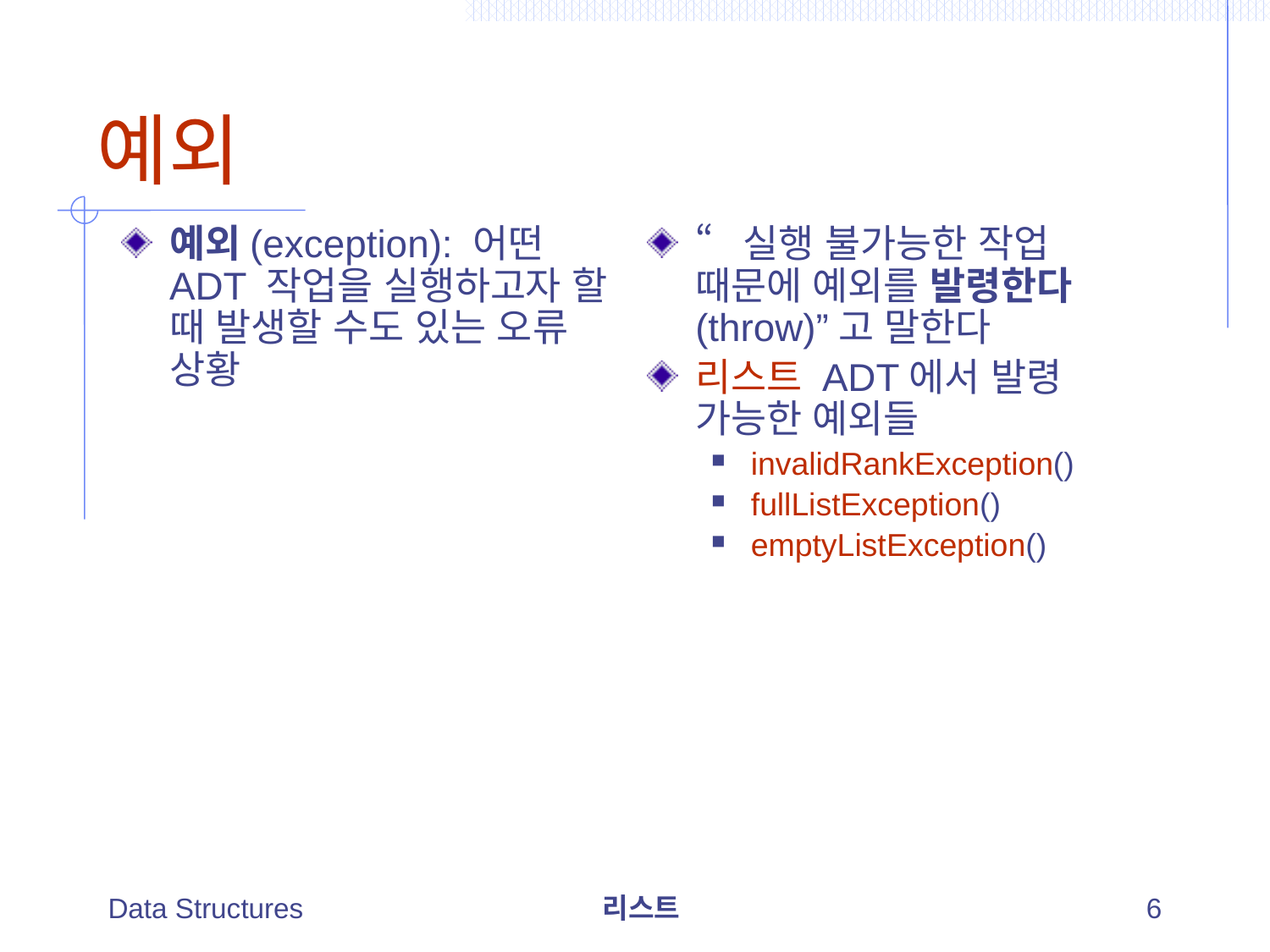

# 예외
“실행 불가능한 작업 때문에 예외를 발령한다(throw)”고 말한다
리스트 ADT에서 발령 가능한 예외들
invalidRankException()
fullListException()
emptyListException()
예외(exception): 어떤 ADT 작업을 실행하고자 할 때 발생할 수도 있는 오류 상황
Data Structures
리스트
6